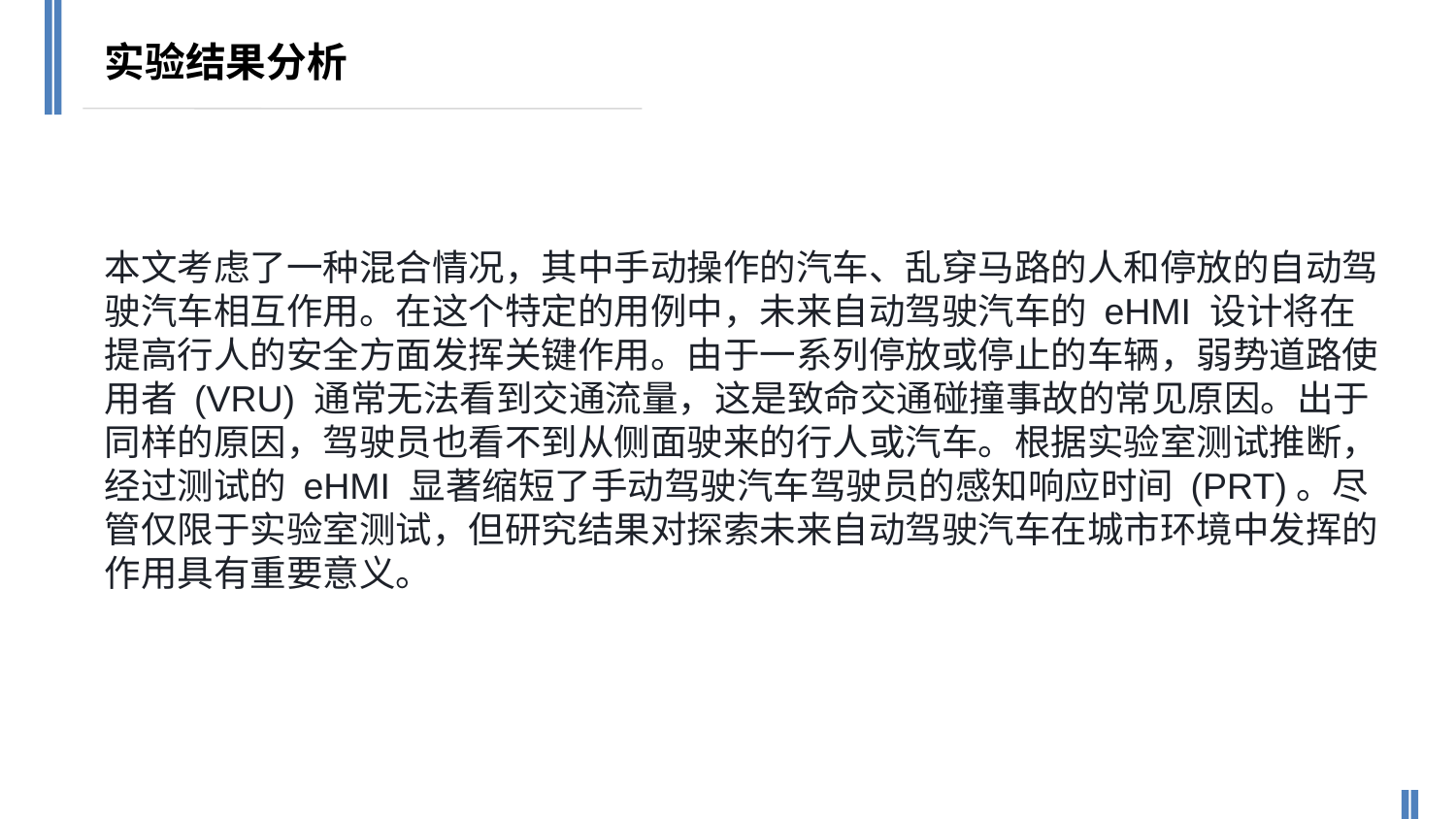

实验结果分析
本文考虑了一种混合情况，其中手动操作的汽车、乱穿马路的人和停放的自动驾驶汽车相互作用。在这个特定的用例中，未来自动驾驶汽车的 eHMI 设计将在提高行人的安全方面发挥关键作用。由于一系列停放或停止的车辆，弱势道路使用者 (VRU) 通常无法看到交通流量，这是致命交通碰撞事故的常见原因。出于同样的原因，驾驶员也看不到从侧面驶来的行人或汽车。根据实验室测试推断，经过测试的 eHMI 显著缩短了手动驾驶汽车驾驶员的感知响应时间 (PRT)。尽管仅限于实验室测试，但研究结果对探索未来自动驾驶汽车在城市环境中发挥的作用具有重要意义。